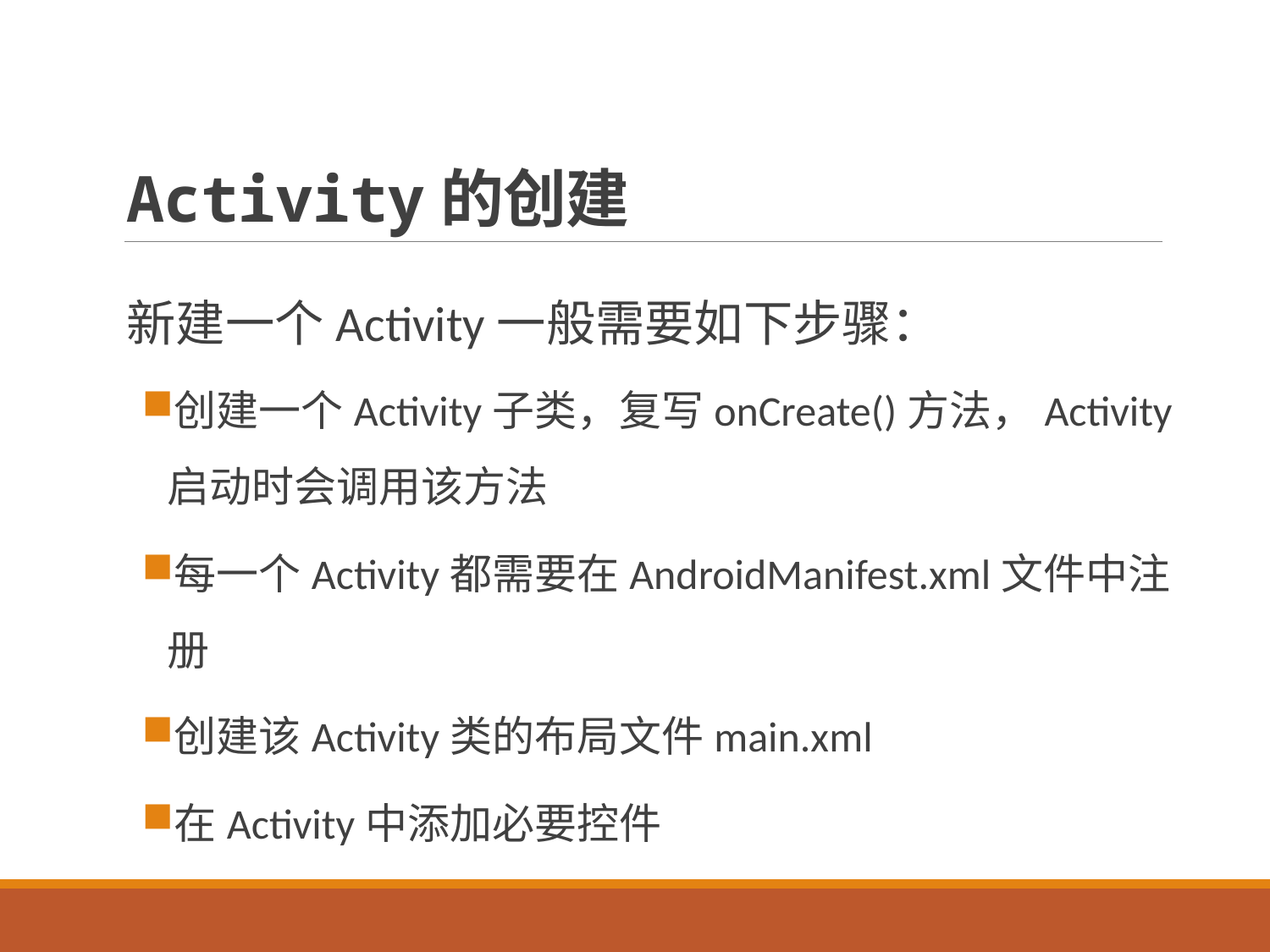

# Activity的创建
新建一个Activity一般需要如下步骤：
创建一个Activity子类，复写onCreate()方法，Activity启动时会调用该方法
每一个Activity都需要在AndroidManifest.xml文件中注册
创建该Activity类的布局文件main.xml
在Activity中添加必要控件